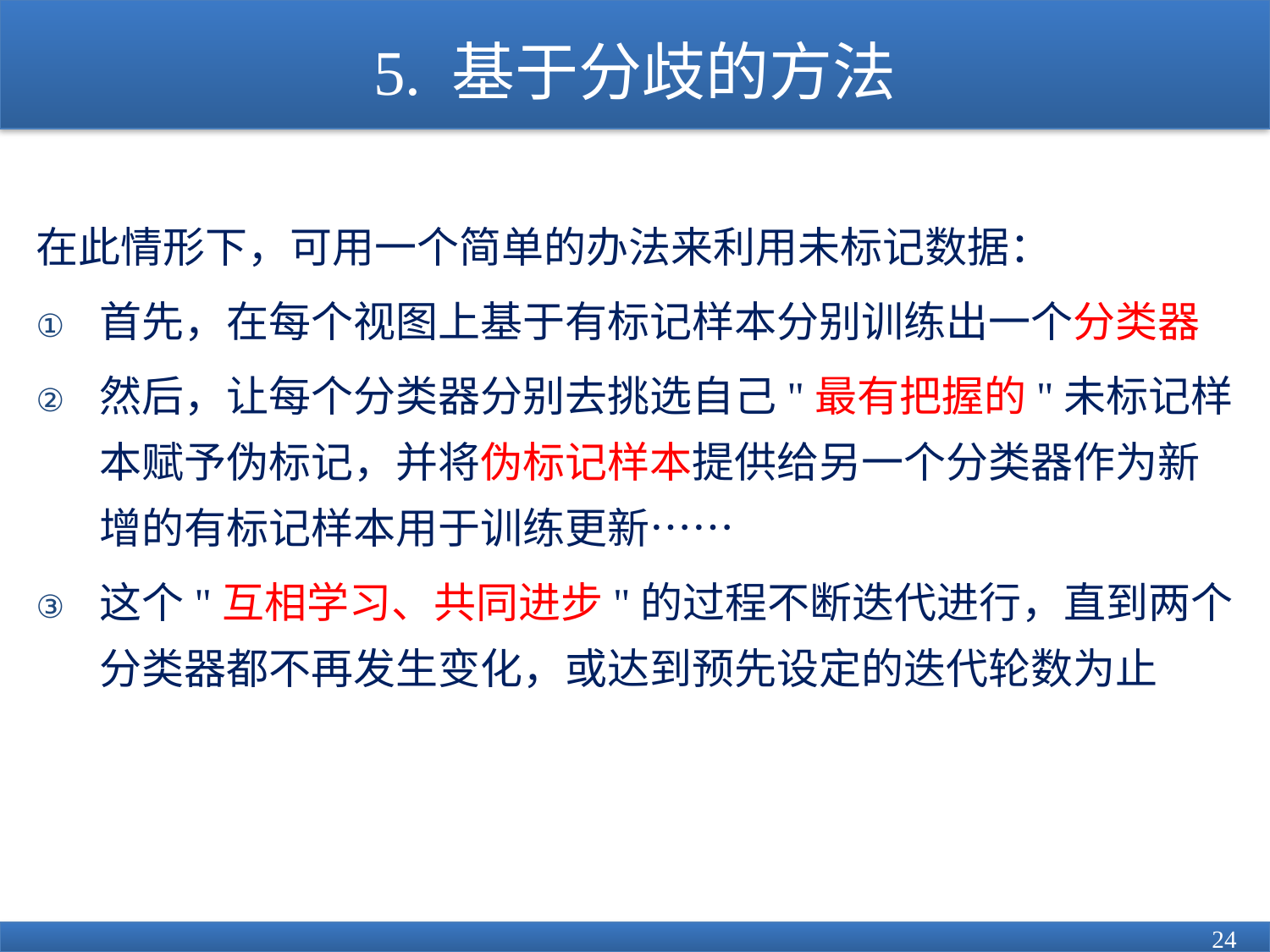

# 5. 基于分歧的方法

在此情形下，可用一个简单的办法来利用未标记数据：
首先，在每个视图上基于有标记样本分别训练出一个分类器
然后，让每个分类器分别去挑选自己"最有把握的"未标记样本赋予伪标记，并将伪标记样本提供给另一个分类器作为新增的有标记样本用于训练更新……
这个"互相学习、共同进步"的过程不断迭代进行，直到两个分类器都不再发生变化，或达到预先设定的迭代轮数为止
24